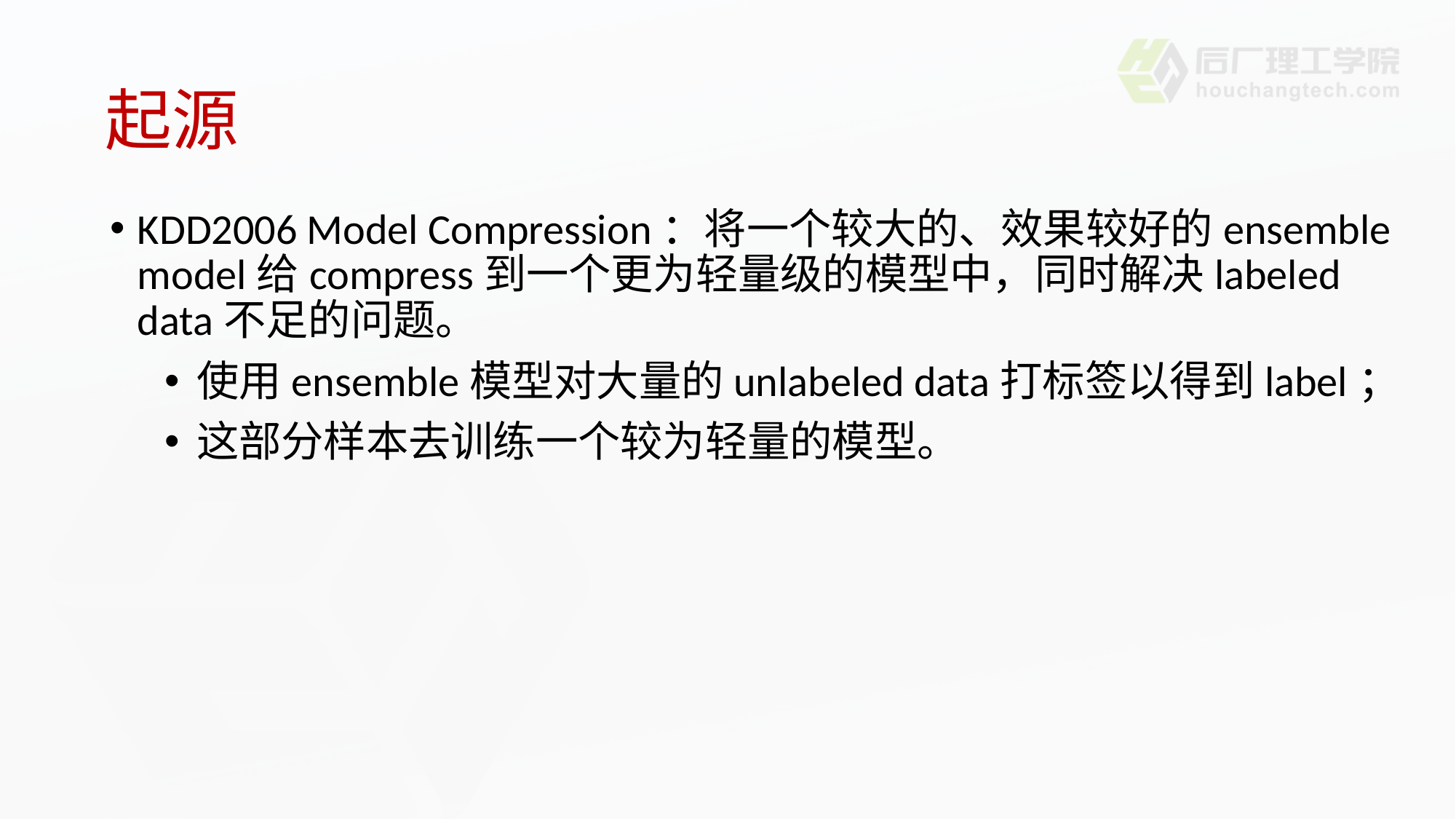

# 起源
KDD2006 Model Compression：将一个较大的、效果较好的ensemble model给compress到一个更为轻量级的模型中，同时解决labeled data不足的问题。
使用ensemble模型对大量的unlabeled data打标签以得到label；
这部分样本去训练一个较为轻量的模型。